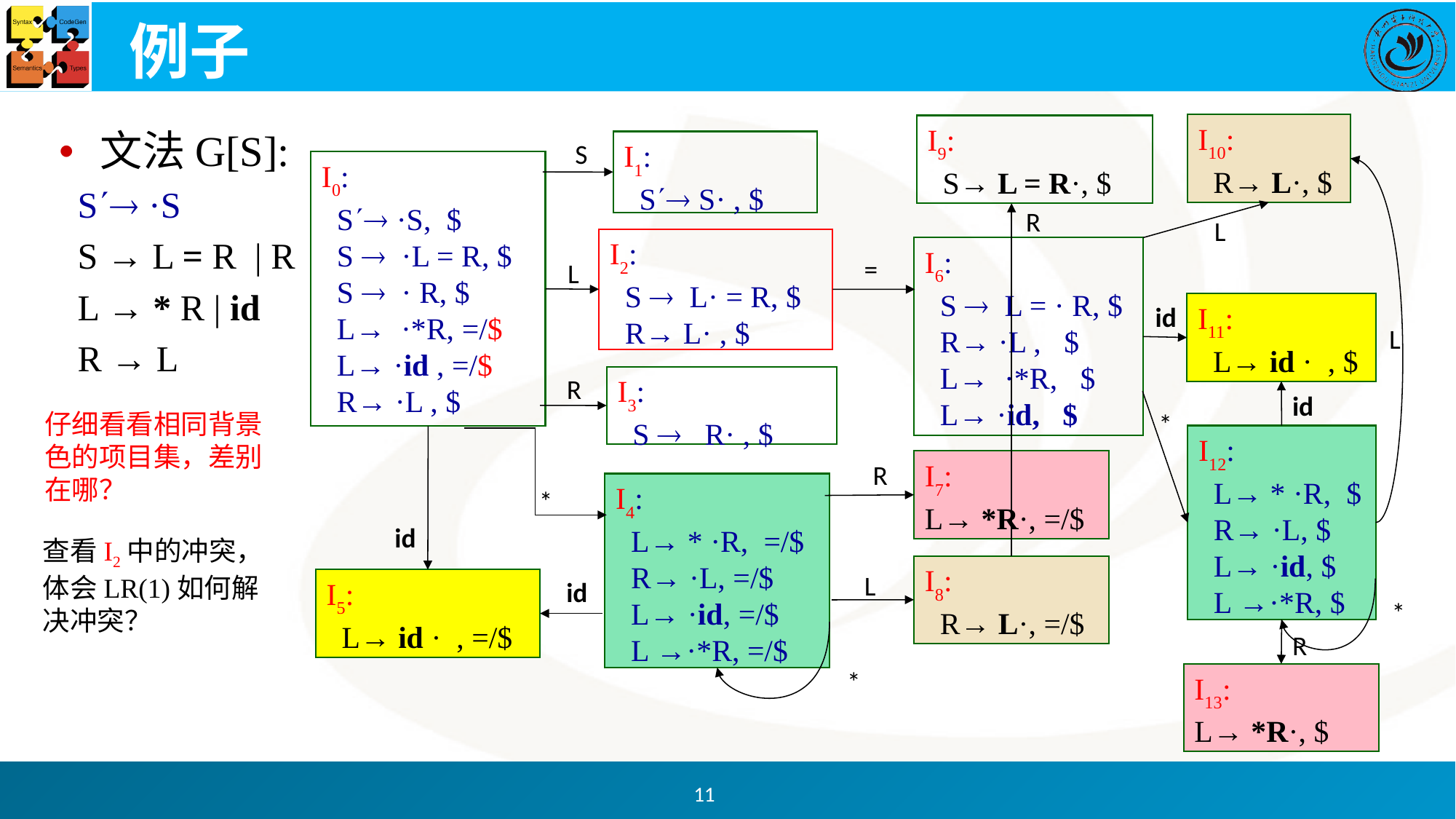

# 例子
I10:
  R→ L·, $
I9:
  S→ L = R·, $
S
I1:
  S′→ S· , $
I0:
  S′→ ·S,  $
  S →  ·L = R, $
  S →  · R, $
  L→  ·*R, =/$
  L→ ·id , =/$
  R→ ·L , $
R
L
I2:
  S →  L· = R, $
  R→ L· , $
I6:
  S →  L = · R, $
  R→ ·L ,   $
  L→  ·*R,   $
  L→ ·id,   $
=
L
I11:
  L→ id ·  , $
id
L
R
I3:
  S →   R· , $
id
*
I12:
  L→ * ·R,  $
  R→ ·L, $
  L→ ·id, $
  L →·*R, $
I7:
L→ *R·, =/$
R
I4:
  L→ * ·R,  =/$
  R→ ·L, =/$
  L→ ·id, =/$
  L →·*R, =/$
*
id
I8:
  R→ L·, =/$
L
I5:
  L→ id ·  , =/$
id
*
R
*
I13:
L→ *R·, $
文法G[S]:
  S′→ ·S
  S → L = R  | R
  L → * R | id
  R → L
仔细看看相同背景色的项目集，差别在哪？
查看I2中的冲突，体会LR(1)如何解决冲突？
11